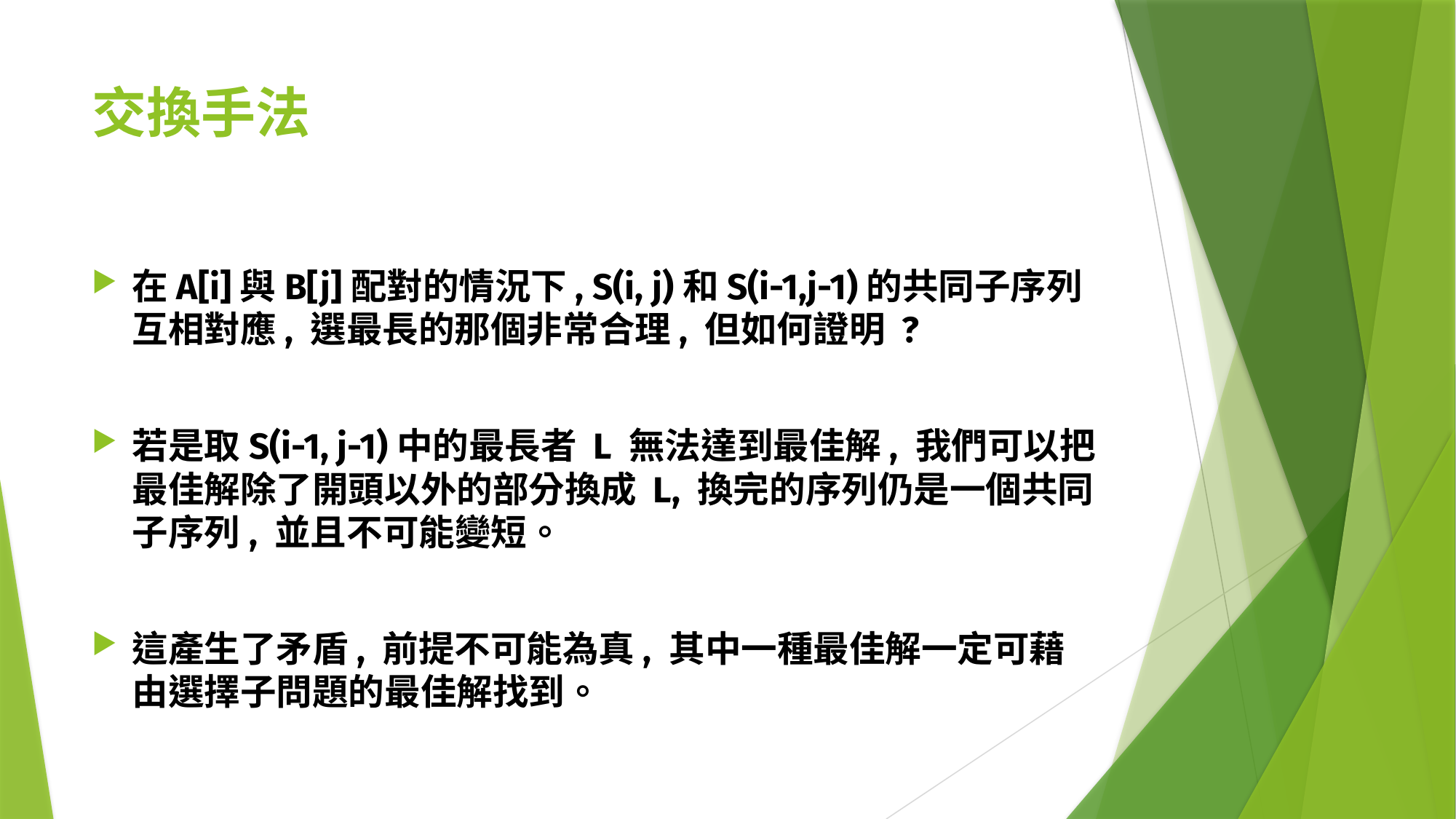

# 交換手法
在A[i]與B[j]配對的情況下, S(i, j)和S(i-1,j-1)的共同子序列互相對應, 選最長的那個非常合理, 但如何證明 ?

若是取S(i-1, j-1)中的最長者 L 無法達到最佳解, 我們可以把最佳解除了開頭以外的部分換成 L, 換完的序列仍是一個共同子序列, 並且不可能變短。

這產生了矛盾, 前提不可能為真, 其中一種最佳解一定可藉由選擇子問題的最佳解找到。